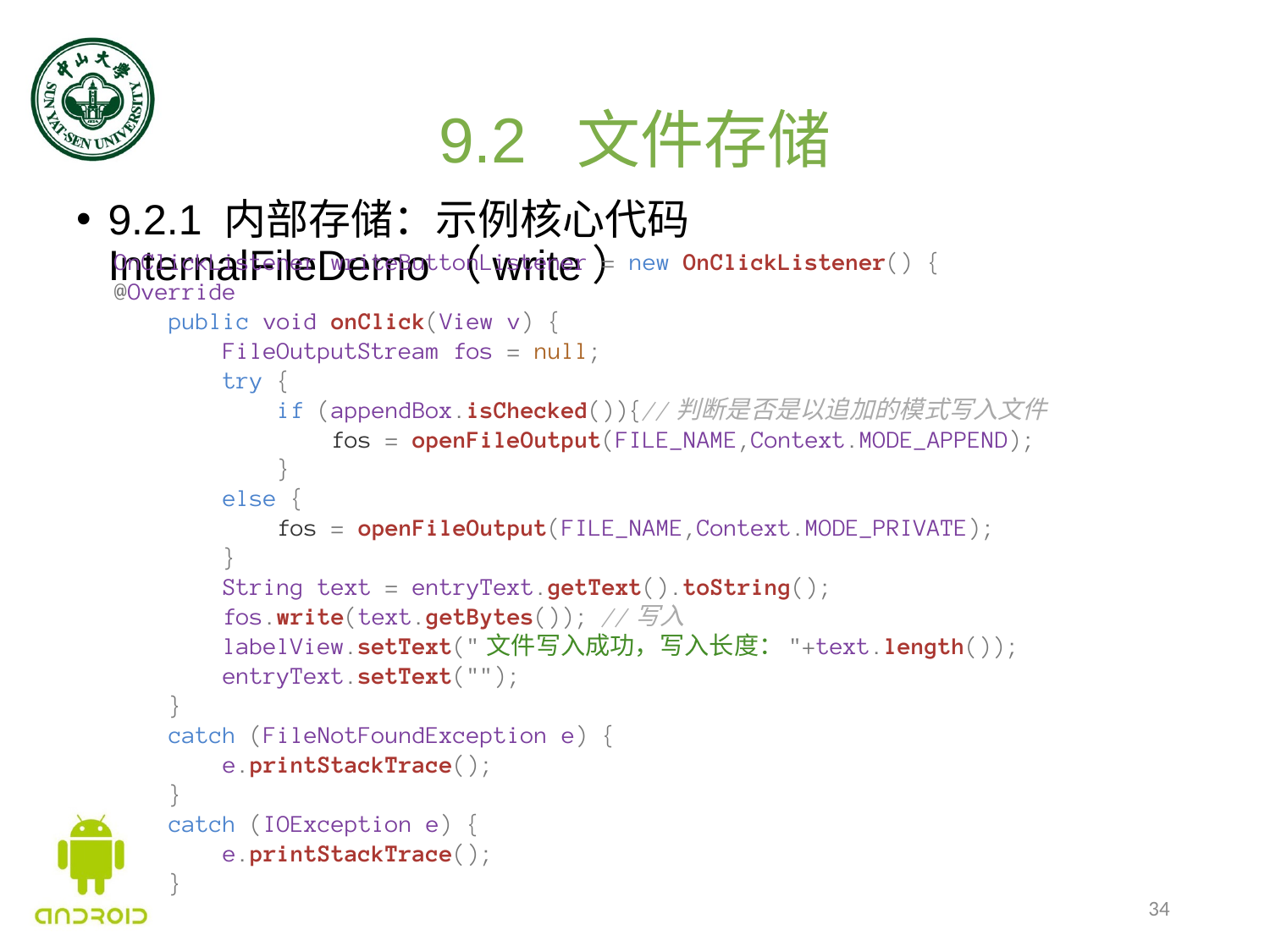

# 9.2  文件存储
9.2.1 内部存储：示例核心代码InternalFileDemo（write）

OnClickListener writeButtonListener = new OnClickListener() {
@Override
    public void onClick(View v) {
        FileOutputStream fos = null;
        try {
            if (appendBox.isChecked()){//判断是否是以追加的模式写入文件
                fos = openFileOutput(FILE_NAME,Context.MODE_APPEND);
            }
        else {
            fos = openFileOutput(FILE_NAME,Context.MODE_PRIVATE);
        }
        String text = entryText.getText().toString();
        fos.write(text.getBytes()); //写入
        labelView.setText("文件写入成功，写入长度："+text.length());
        entryText.setText("");
    }
    catch (FileNotFoundException e) {
        e.printStackTrace();
    }
    catch (IOException e) {
        e.printStackTrace();
    }
34